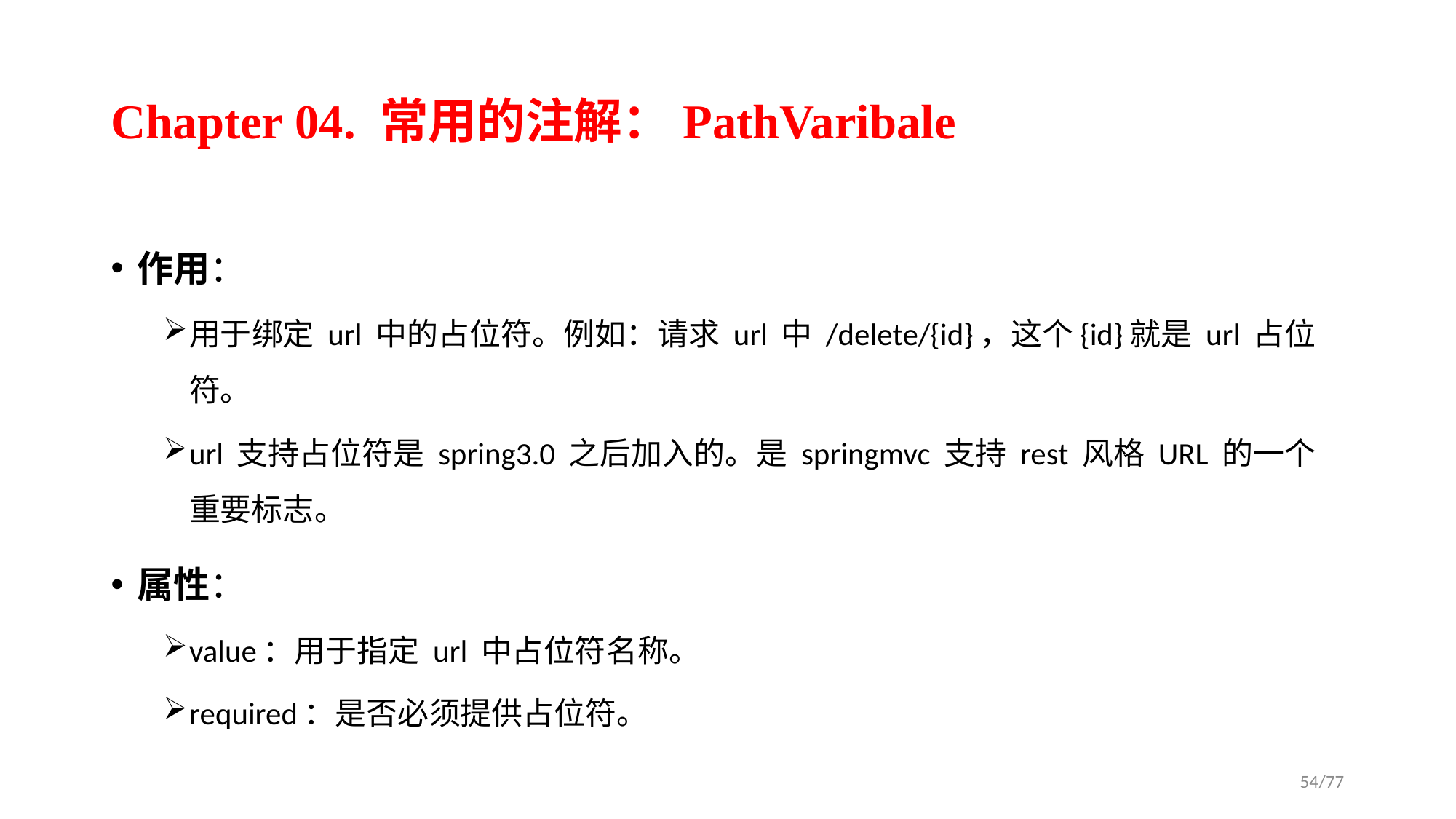

# Chapter 04. 常用的注解：PathVaribale
作用：
用于绑定 url 中的占位符。例如：请求 url 中 /delete/{id}，这个{id}就是 url 占位符。
url 支持占位符是 spring3.0 之后加入的。是 springmvc 支持 rest 风格 URL 的一个重要标志。
属性：
value：用于指定 url 中占位符名称。
required：是否必须提供占位符。
54